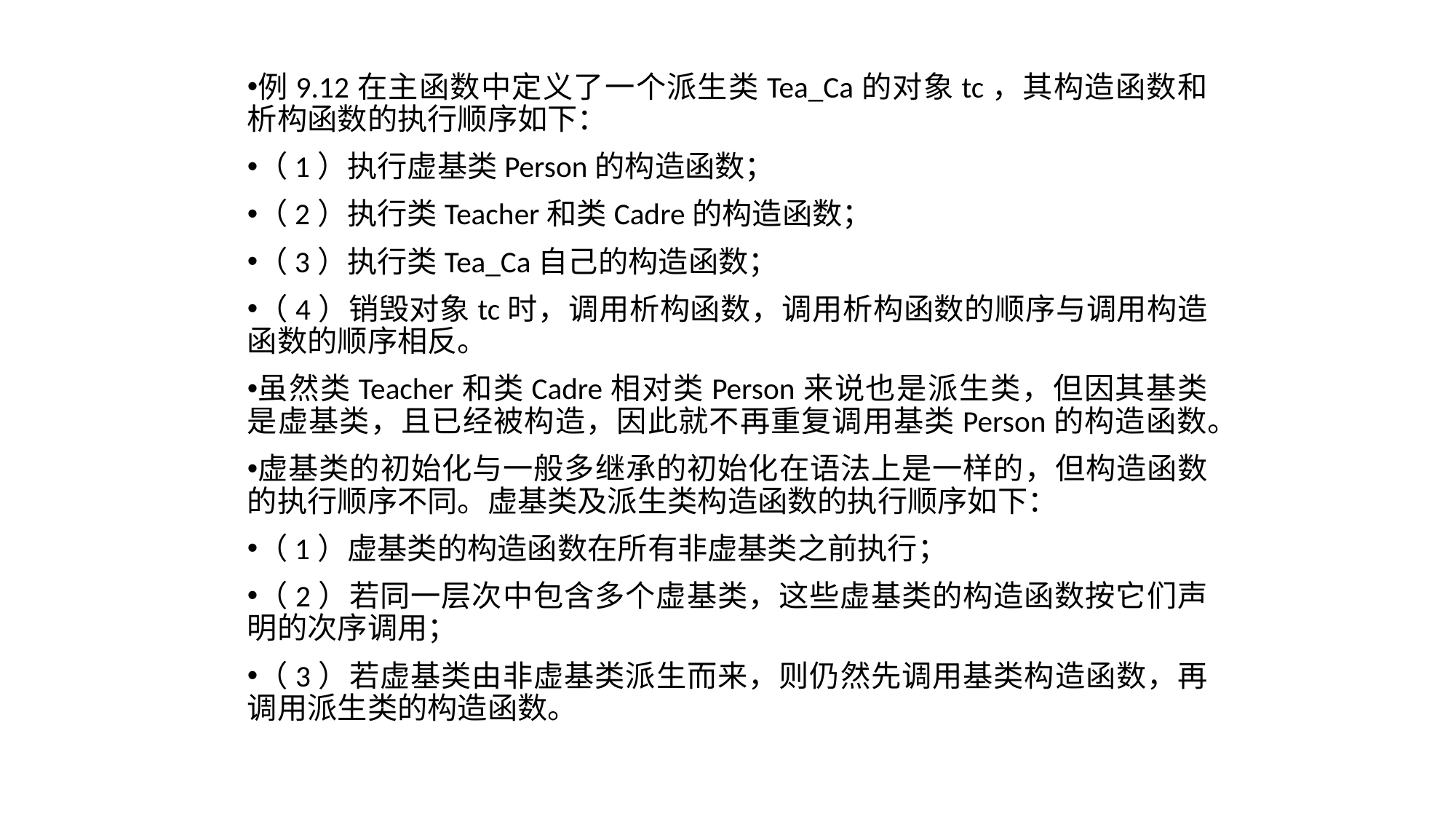

例9.12在主函数中定义了一个派生类Tea_Ca的对象tc，其构造函数和析构函数的执行顺序如下：
（1）执行虚基类Person的构造函数；
（2）执行类Teacher和类Cadre的构造函数；
（3）执行类Tea_Ca自己的构造函数；
（4）销毁对象tc时，调用析构函数，调用析构函数的顺序与调用构造函数的顺序相反。
虽然类Teacher和类Cadre相对类Person来说也是派生类，但因其基类是虚基类，且已经被构造，因此就不再重复调用基类Person的构造函数。
虚基类的初始化与一般多继承的初始化在语法上是一样的，但构造函数的执行顺序不同。虚基类及派生类构造函数的执行顺序如下：
（1）虚基类的构造函数在所有非虚基类之前执行；
（2）若同一层次中包含多个虚基类，这些虚基类的构造函数按它们声明的次序调用；
（3）若虚基类由非虚基类派生而来，则仍然先调用基类构造函数，再调用派生类的构造函数。